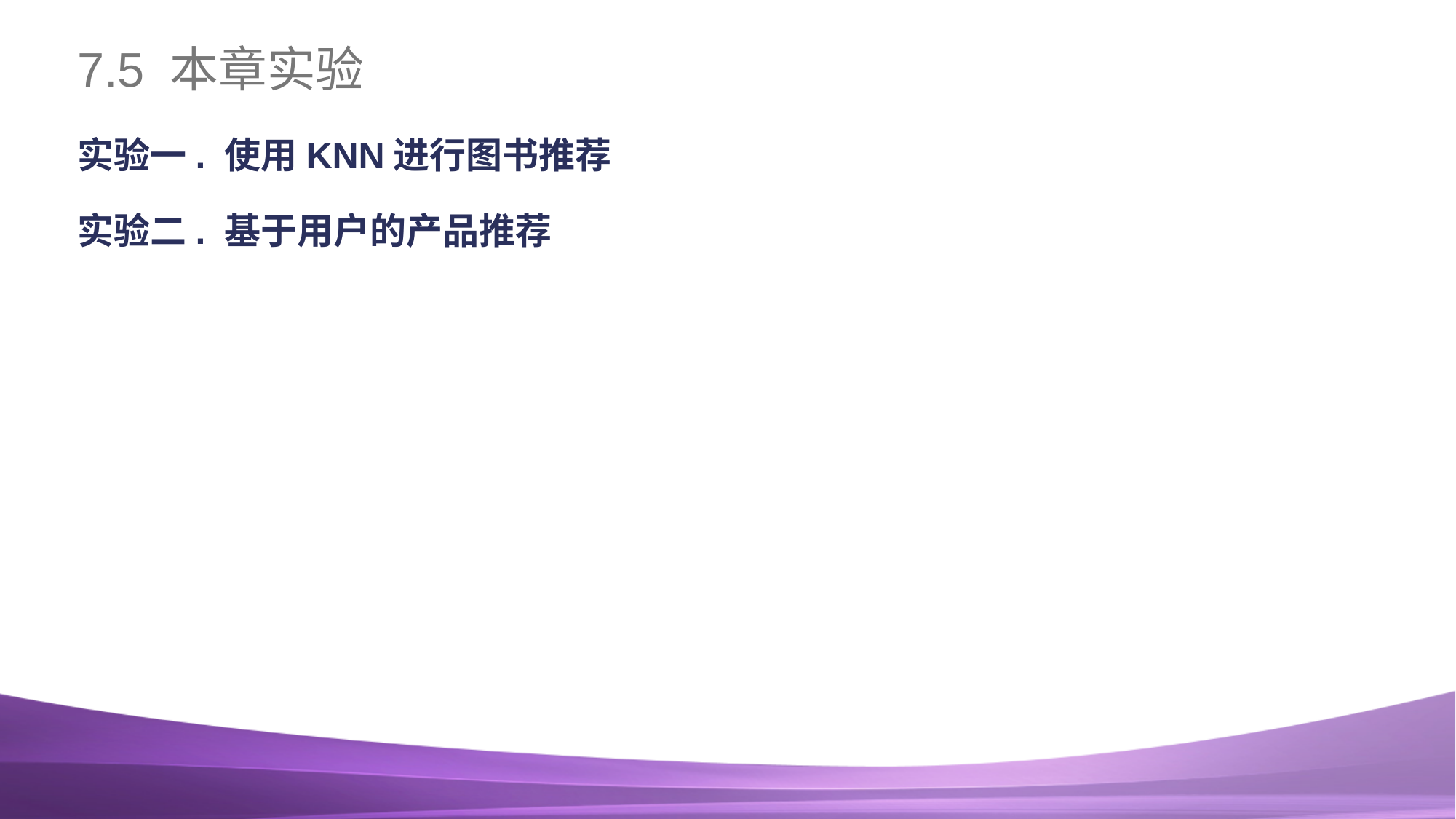

# 7.5 本章实验
实验一. 使用KNN进行图书推荐
实验二. 基于用户的产品推荐